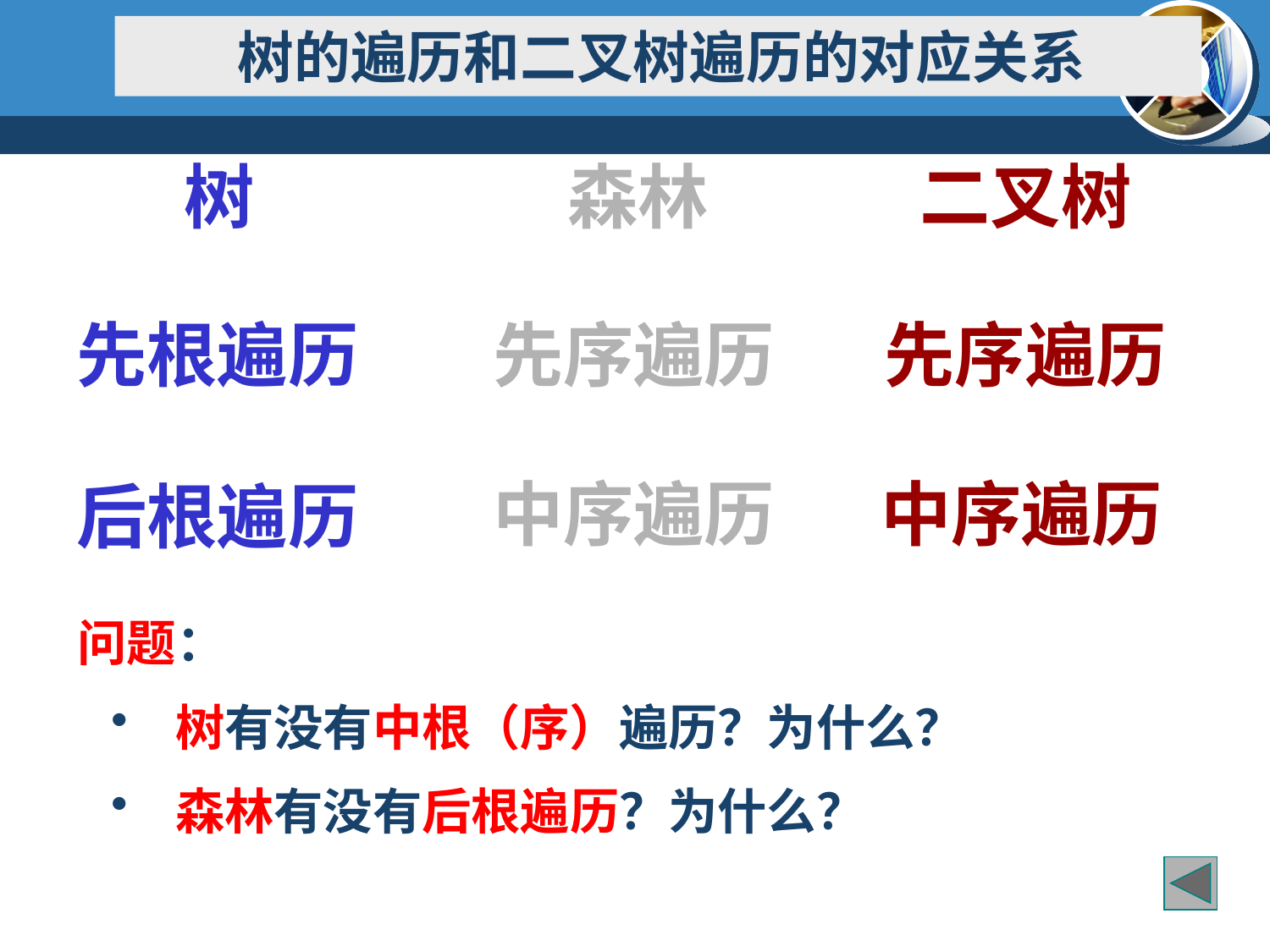

树的遍历和二叉树遍历的对应关系
树
森林
二叉树
先根遍历
先序遍历
先序遍历
中序遍历
中序遍历
后根遍历
问题：
  树有没有中根（序）遍历？为什么？
  森林有没有后根遍历？为什么？